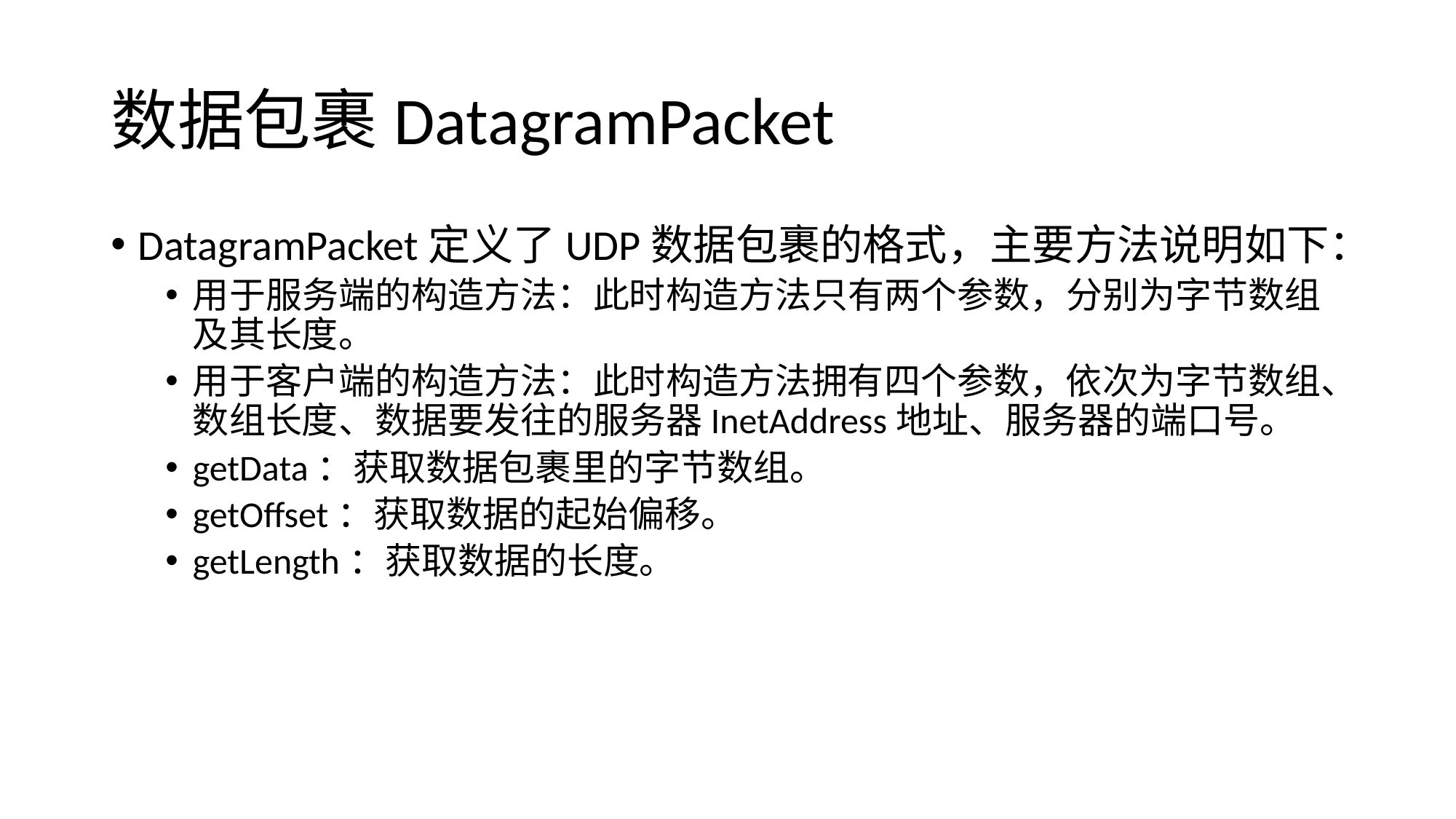

# 数据包裹DatagramPacket
DatagramPacket定义了UDP数据包裹的格式，主要方法说明如下：
用于服务端的构造方法：此时构造方法只有两个参数，分别为字节数组及其长度。
用于客户端的构造方法：此时构造方法拥有四个参数，依次为字节数组、数组长度、数据要发往的服务器InetAddress地址、服务器的端口号。
getData：获取数据包裹里的字节数组。
getOffset：获取数据的起始偏移。
getLength：获取数据的长度。